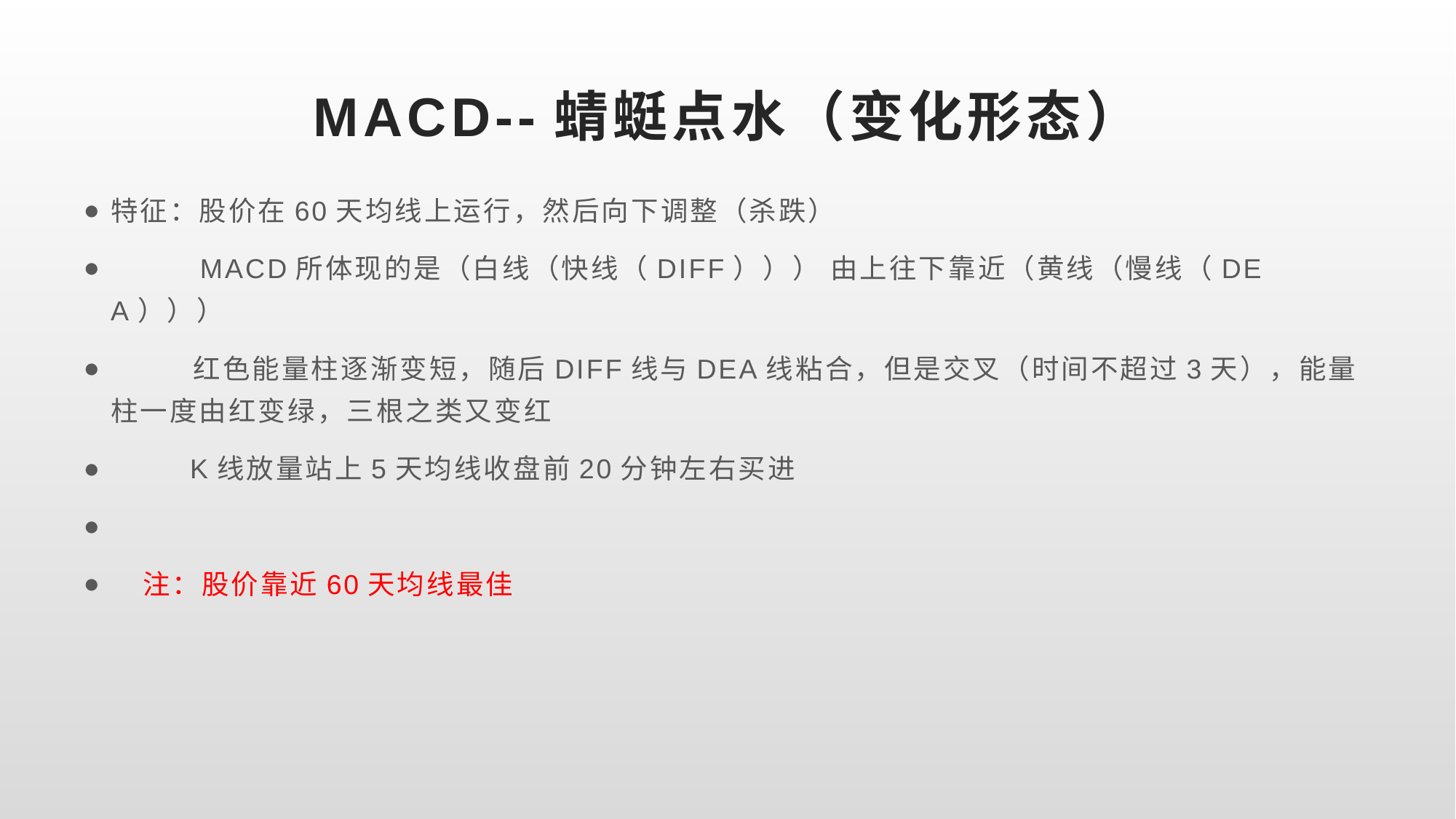

# MACD--蜻蜓点水（变化形态）
特征：股价在60天均线上运行，然后向下调整（杀跌）
         MACD所体现的是（白线（快线（DIFF））） 由上往下靠近（黄线（慢线（DEA）））
         红色能量柱逐渐变短，随后DIFF线与DEA线粘合，但是交叉（时间不超过3天），能量柱一度由红变绿，三根之类又变红
        K线放量站上5天均线收盘前20分钟左右买进

   注：股价靠近60天均线最佳